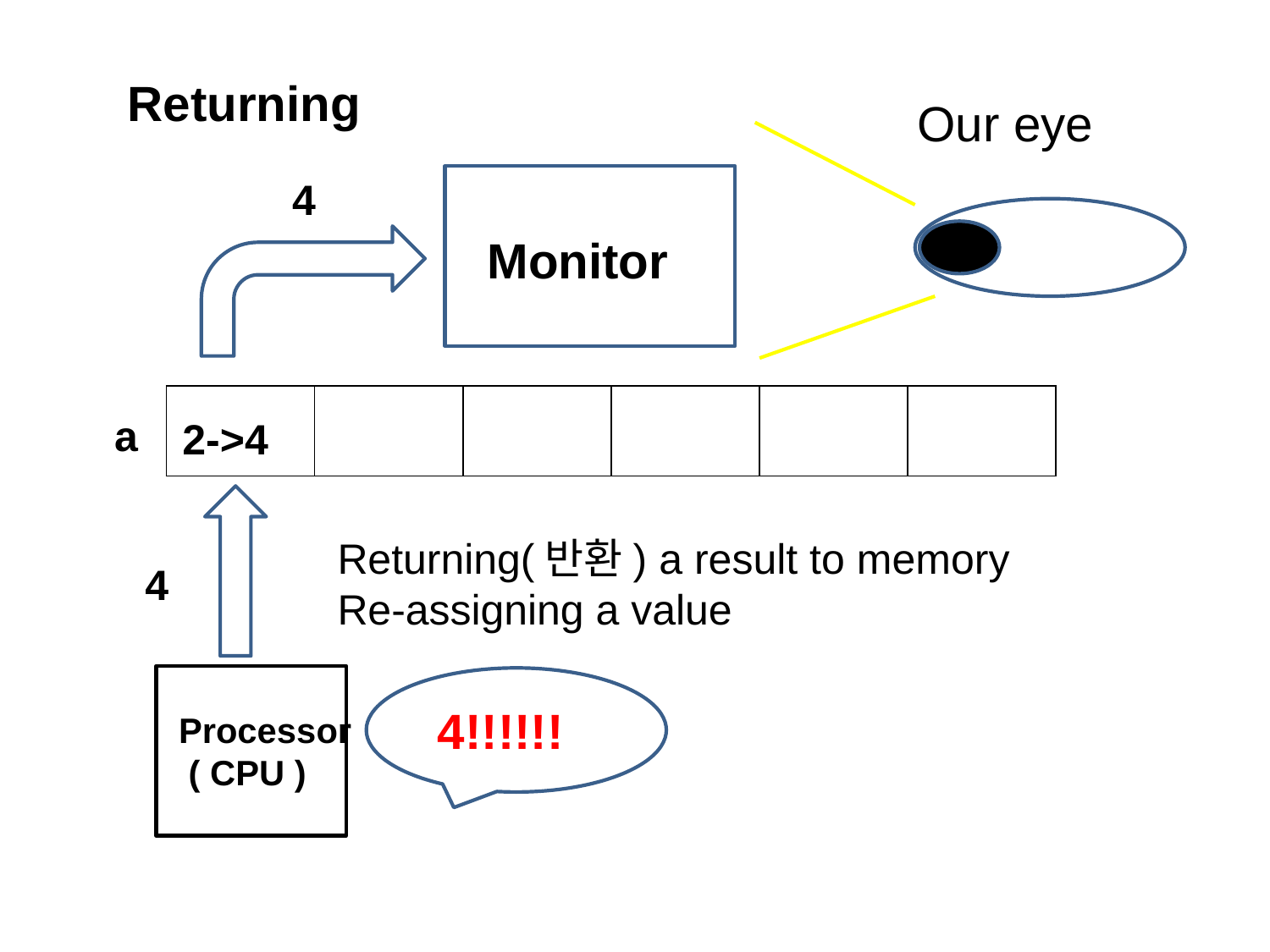

Returning
Our eye

4

Monitor

|  |  |  |  |  |  |
| --- | --- | --- | --- | --- | --- |
a
2->4

Returning(반환) a result to memory
Re-assigning a value
4

Processor
 ( CPU )
4!!!!!!